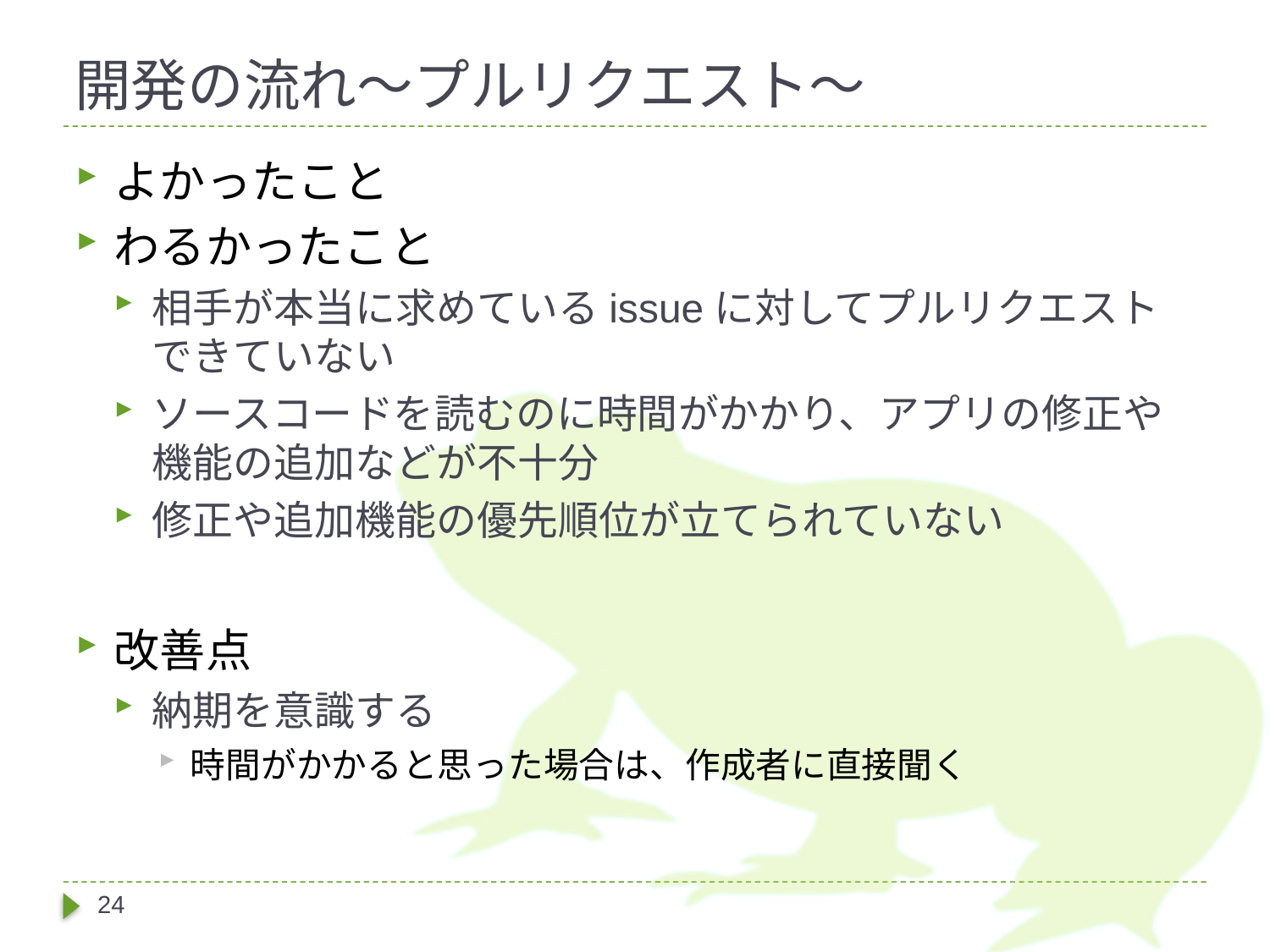

# 開発の流れ～プルリクエスト～
よかったこと
わるかったこと
相手が本当に求めているissueに対してプルリクエストできていない
ソースコードを読むのに時間がかかり、アプリの修正や機能の追加などが不十分
修正や追加機能の優先順位が立てられていない

改善点
納期を意識する
時間がかかると思った場合は、作成者に直接聞く
24